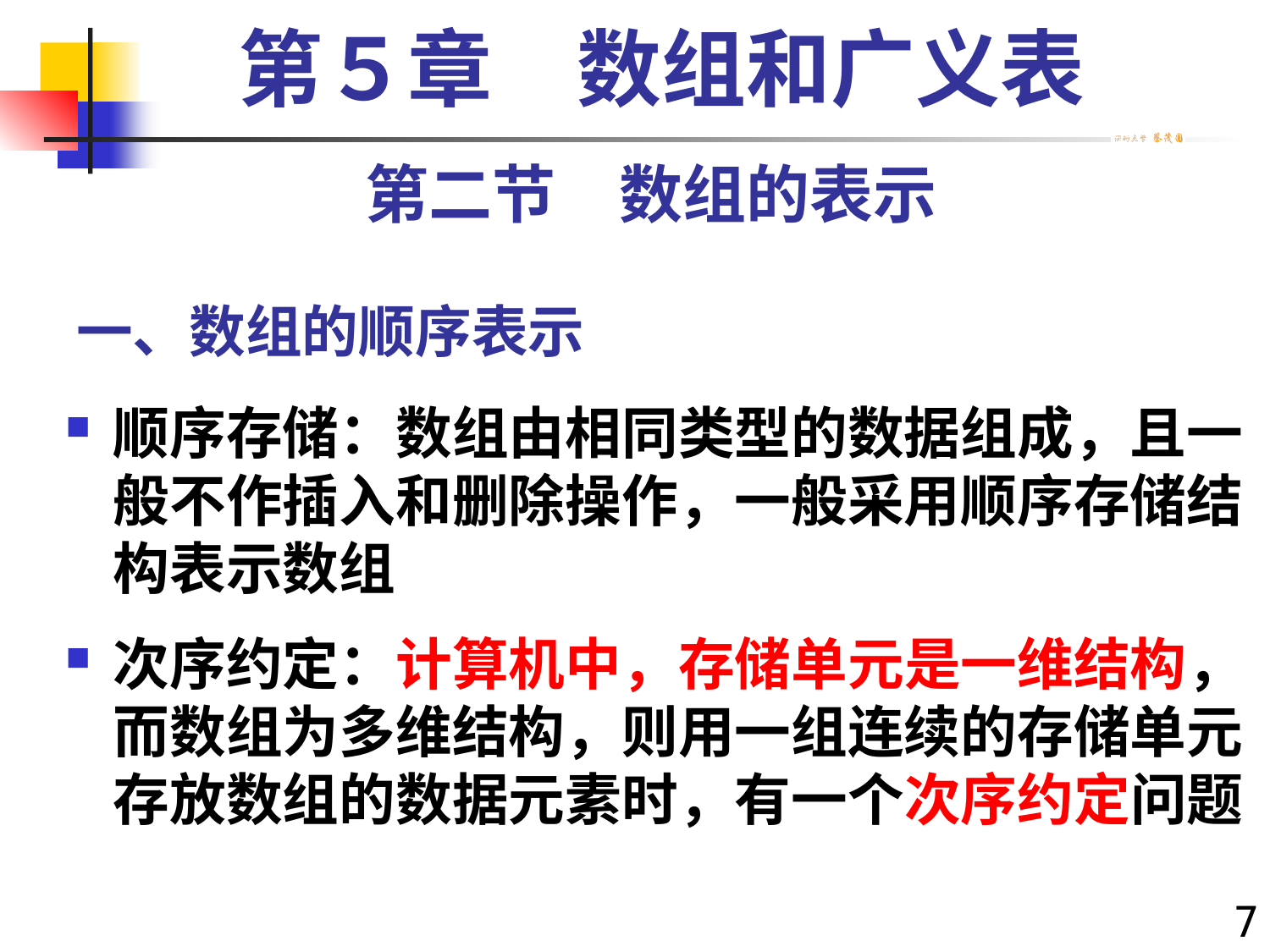

第５章　数组和广义表
第二节　数组的表示
# 一、数组的顺序表示
顺序存储：数组由相同类型的数据组成，且一般不作插入和删除操作，一般采用顺序存储结构表示数组
次序约定：计算机中，存储单元是一维结构，而数组为多维结构，则用一组连续的存储单元存放数组的数据元素时，有一个次序约定问题
7